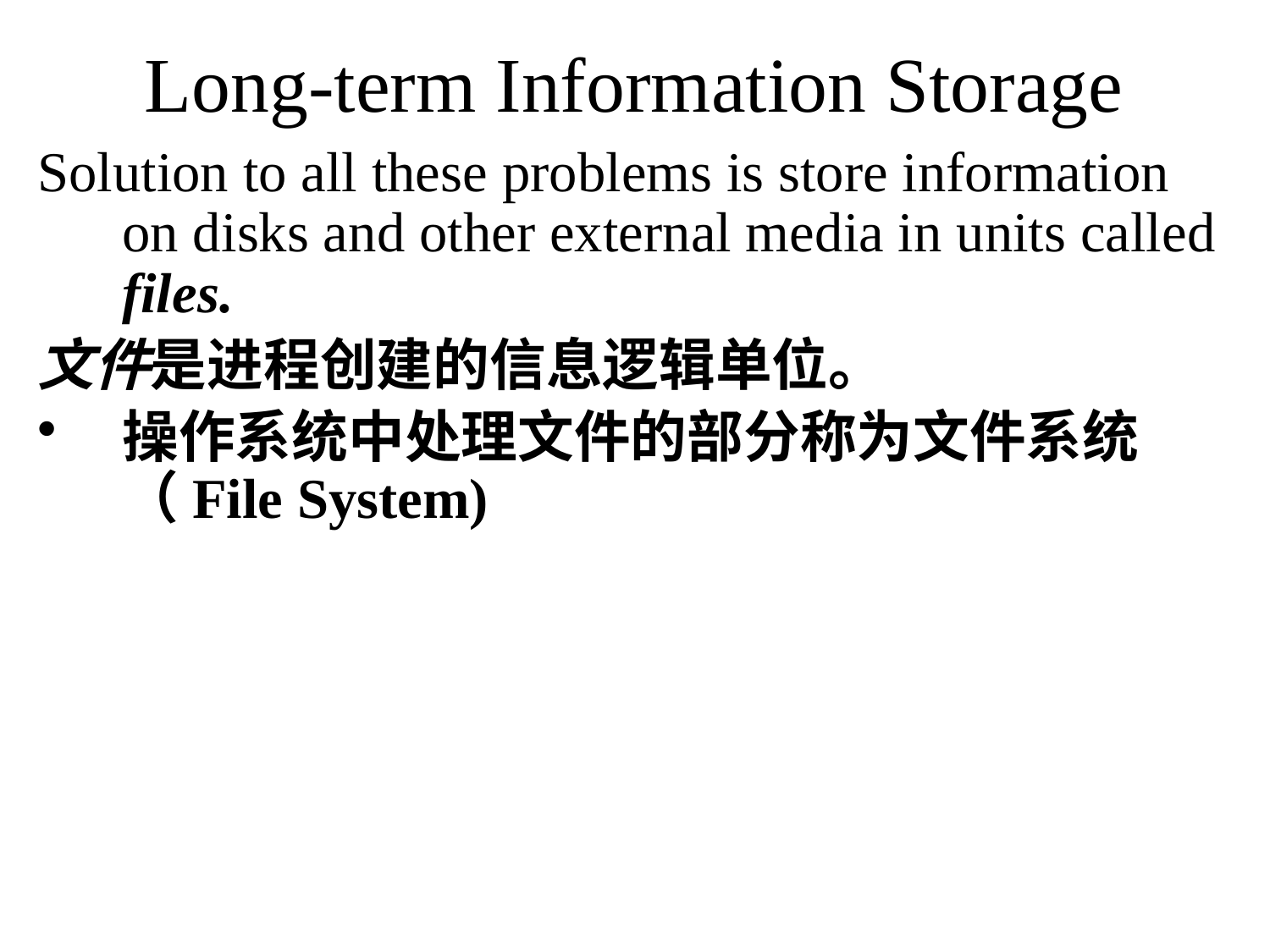

# Long-term Information Storage
Solution to all these problems is store information on disks and other external media in units called  files.
文件是进程创建的信息逻辑单位。
操作系统中处理文件的部分称为文件系统（File System)
51